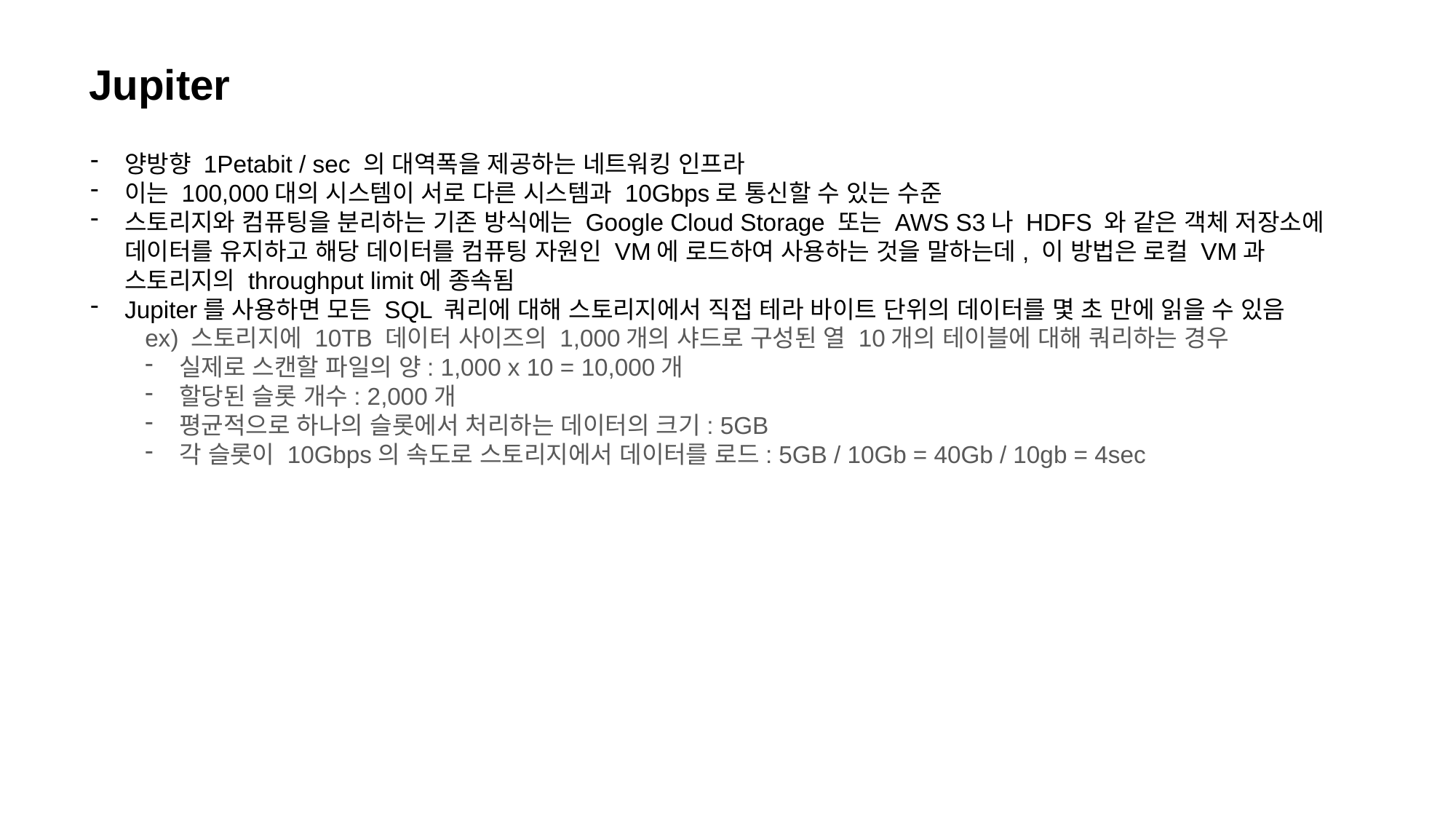

Jupiter
양방향 1Petabit / sec 의 대역폭을 제공하는 네트워킹 인프라
이는 100,000대의 시스템이 서로 다른 시스템과 10Gbps로 통신할 수 있는 수준
스토리지와 컴퓨팅을 분리하는 기존 방식에는 Google Cloud Storage 또는 AWS S3나 HDFS 와 같은 객체 저장소에 데이터를 유지하고 해당 데이터를 컴퓨팅 자원인 VM에 로드하여 사용하는 것을 말하는데, 이 방법은 로컬 VM과 스토리지의 throughput limit에 종속됨
Jupiter를 사용하면 모든 SQL 쿼리에 대해 스토리지에서 직접 테라 바이트 단위의 데이터를 몇 초 만에 읽을 수 있음
ex) 스토리지에 10TB 데이터 사이즈의 1,000개의 샤드로 구성된 열 10개의 테이블에 대해 쿼리하는 경우
실제로 스캔할 파일의 양: 1,000 x 10 = 10,000개
할당된 슬롯 개수: 2,000개
평균적으로 하나의 슬롯에서 처리하는 데이터의 크기: 5GB
각 슬롯이 10Gbps의 속도로 스토리지에서 데이터를 로드: 5GB / 10Gb = 40Gb / 10gb = 4sec